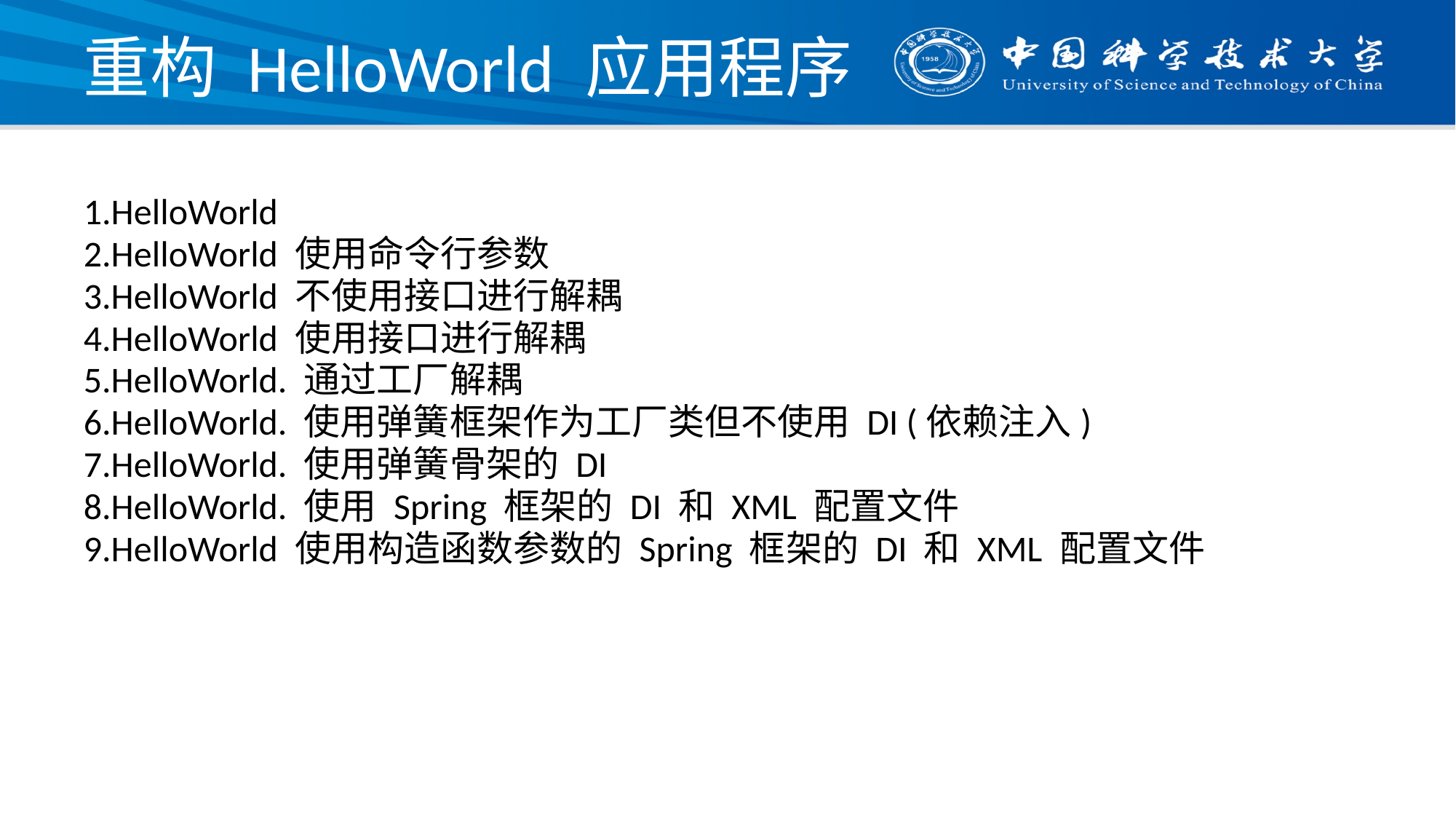

# 重构 HelloWorld 应用程序
1.HelloWorld
2.HelloWorld 使用命令行参数
3.HelloWorld 不使用接口进行解耦
4.HelloWorld 使用接口进行解耦
5.HelloWorld. 通过工厂解耦
6.HelloWorld. 使用弹簧框架作为工厂类但不使用 DI (依赖注入)
7.HelloWorld. 使用弹簧骨架的 DI
8.HelloWorld. 使用 Spring 框架的 DI 和 XML 配置文件
9.HelloWorld 使用构造函数参数的 Spring 框架的 DI 和 XML 配置文件